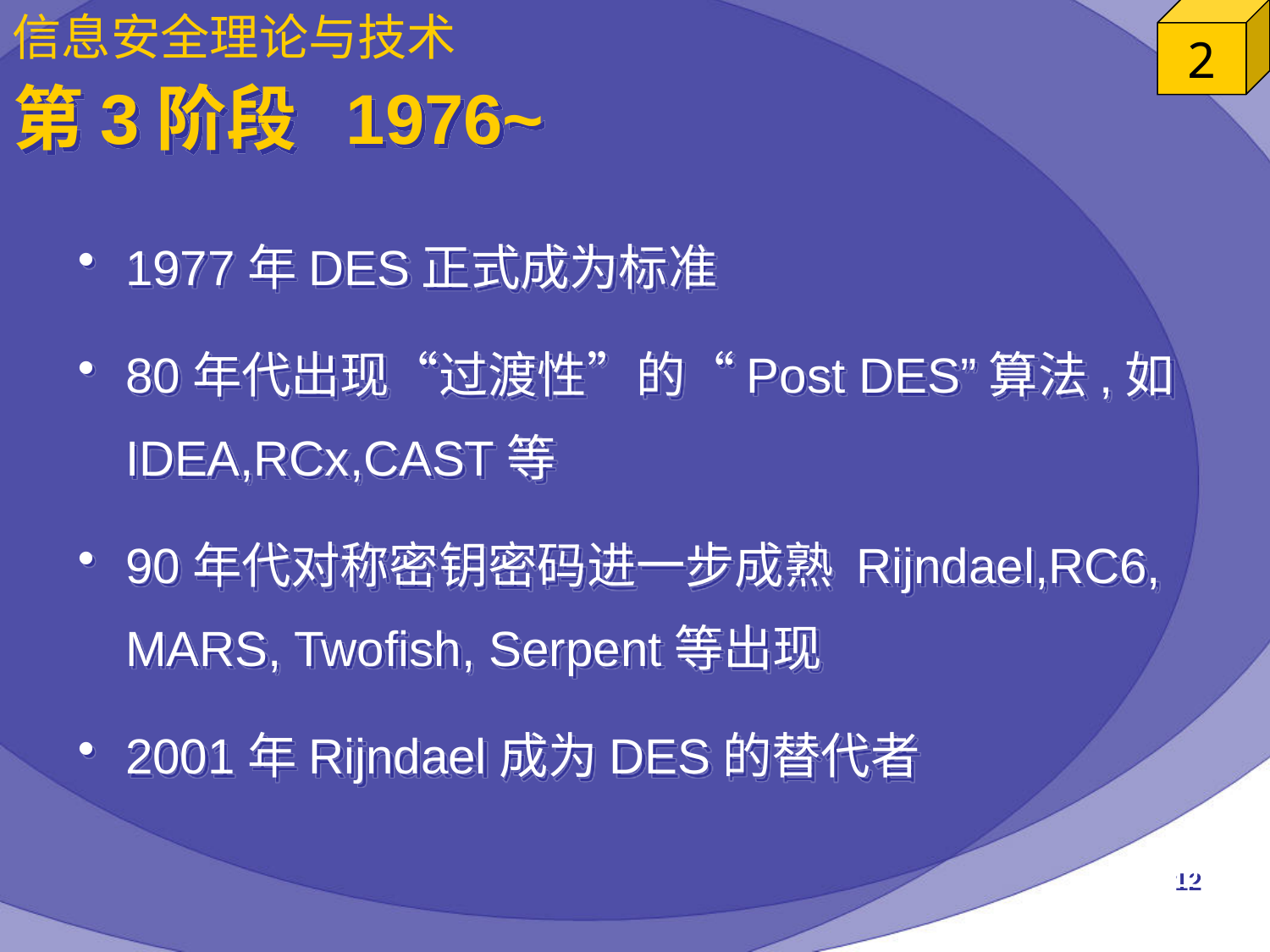

# 第3阶段  1976~
1977年DES正式成为标准
80年代出现“过渡性”的“Post DES”算法,如IDEA,RCx,CAST等
90年代对称密钥密码进一步成熟 Rijndael,RC6, MARS, Twofish, Serpent等出现
2001年Rijndael成为DES的替代者
12